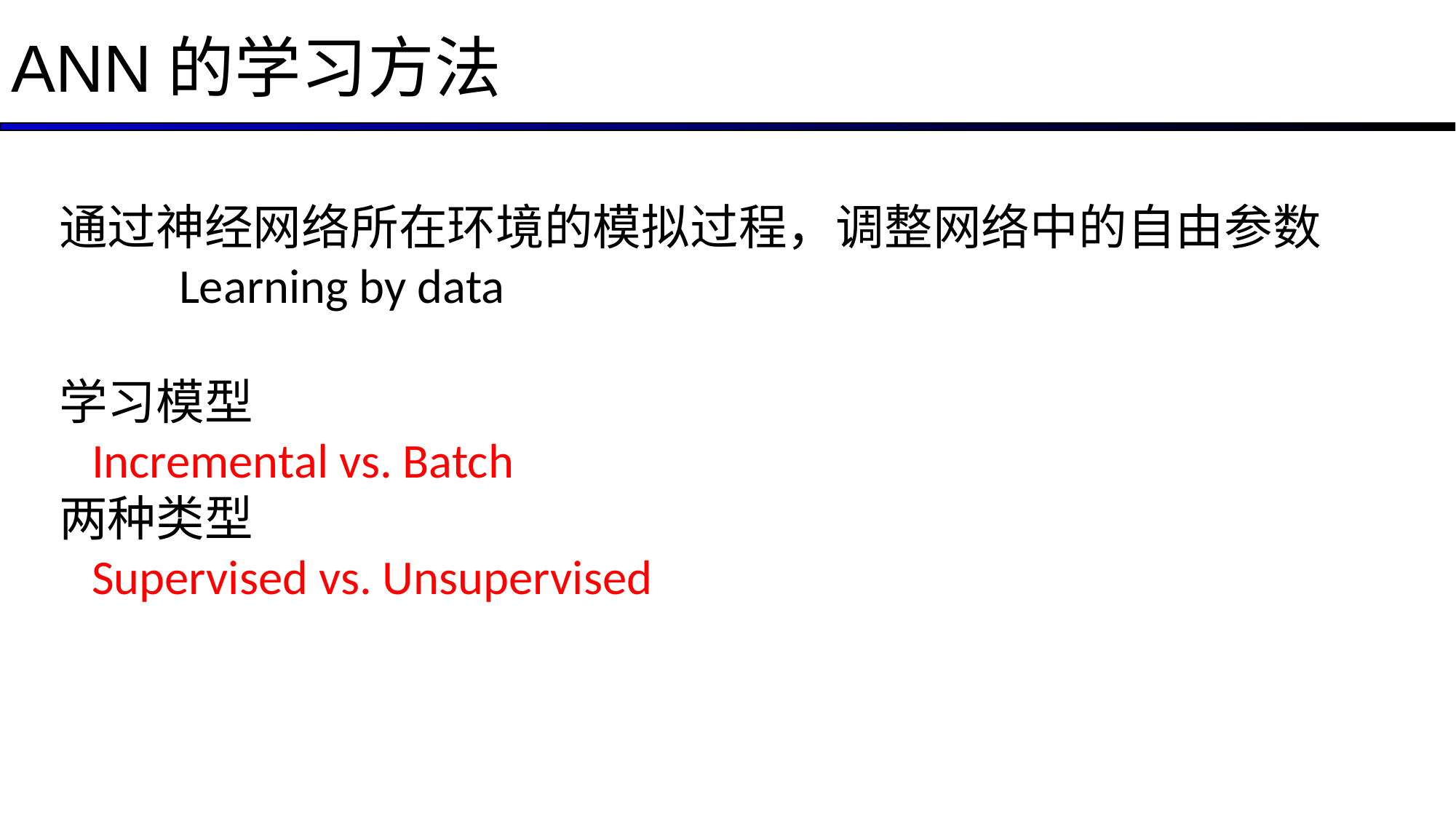

ANN的学习方法
通过神经网络所在环境的模拟过程，调整网络中的自由参数
	 Learning by data

学习模型
   Incremental vs. Batch
两种类型
   Supervised vs. Unsupervised